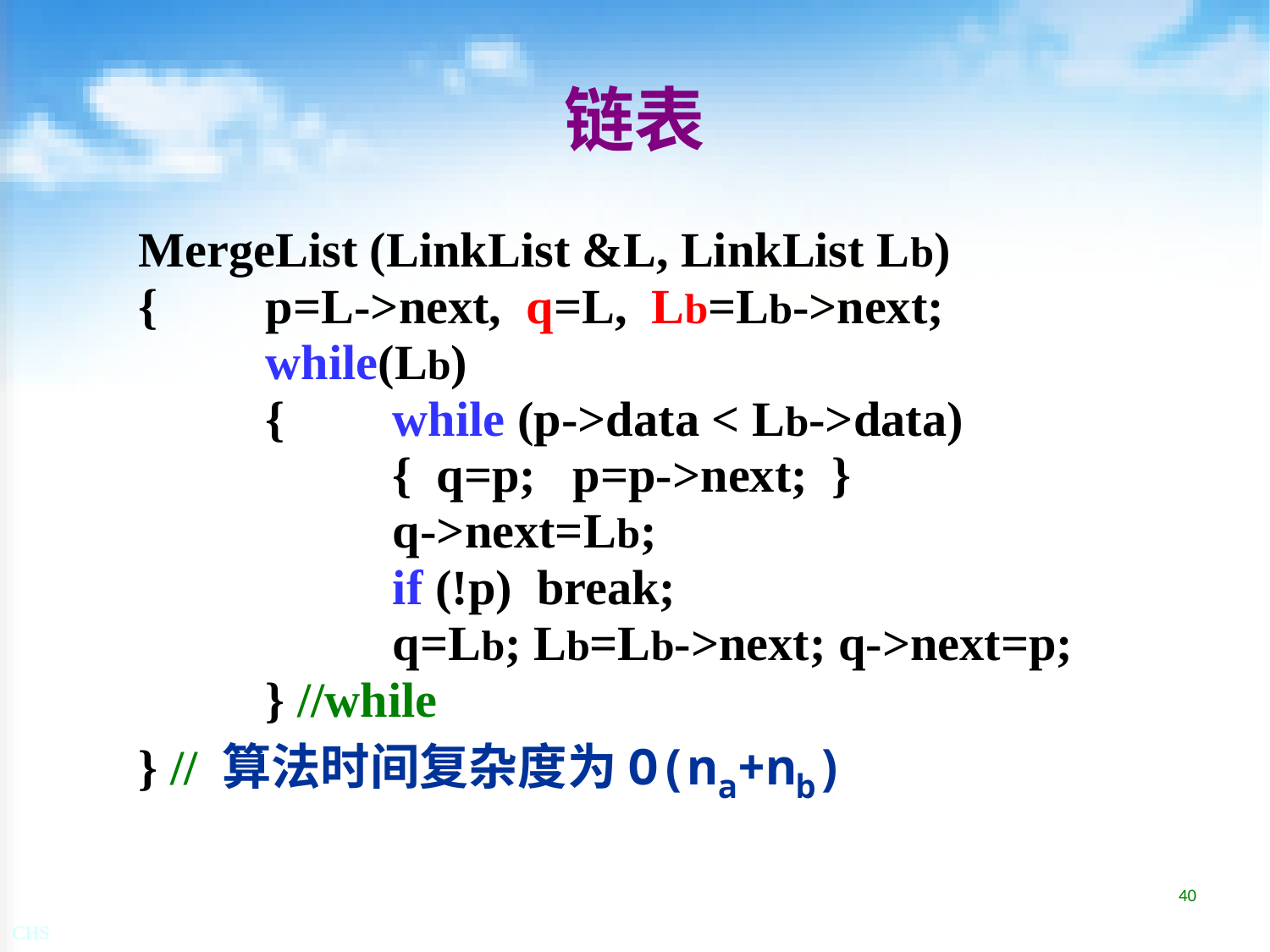

# 链表
MergeList (LinkList &L, LinkList Lb)
{	p=L->next,  q=L,  Lb=Lb->next;
	while(Lb)
	{	while (p->data < Lb->data)
		{  q=p;   p=p->next;  }
		q->next=Lb;
		if (!p)  break;
		q=Lb; Lb=Lb->next; q->next=p;
	} //while
} // 算法时间复杂度为O(na+nb)
40